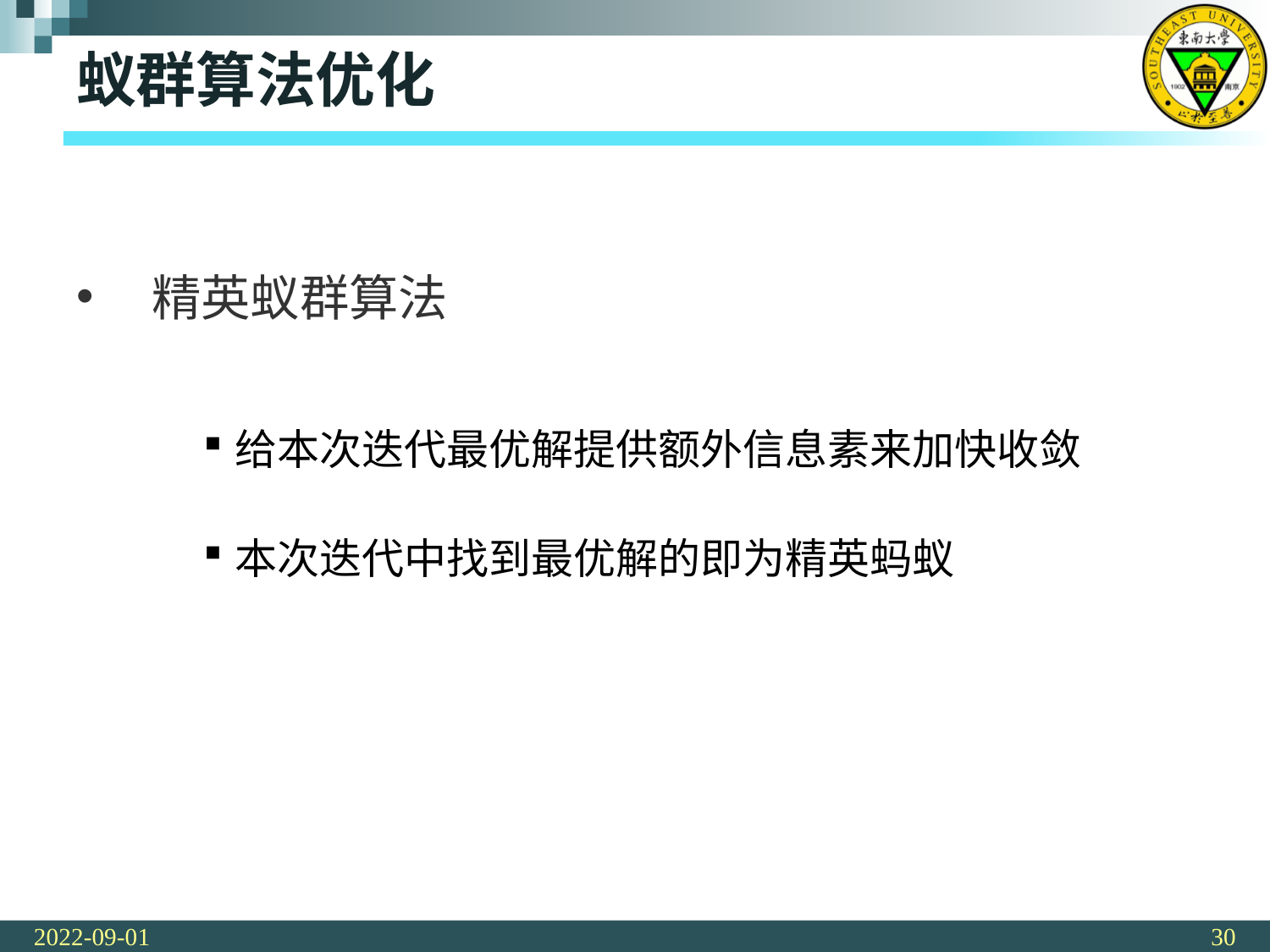

# 蚁群算法优化

精英蚁群算法

给本次迭代最优解提供额外信息素来加快收敛

本次迭代中找到最优解的即为精英蚂蚁
2022-09-01
30